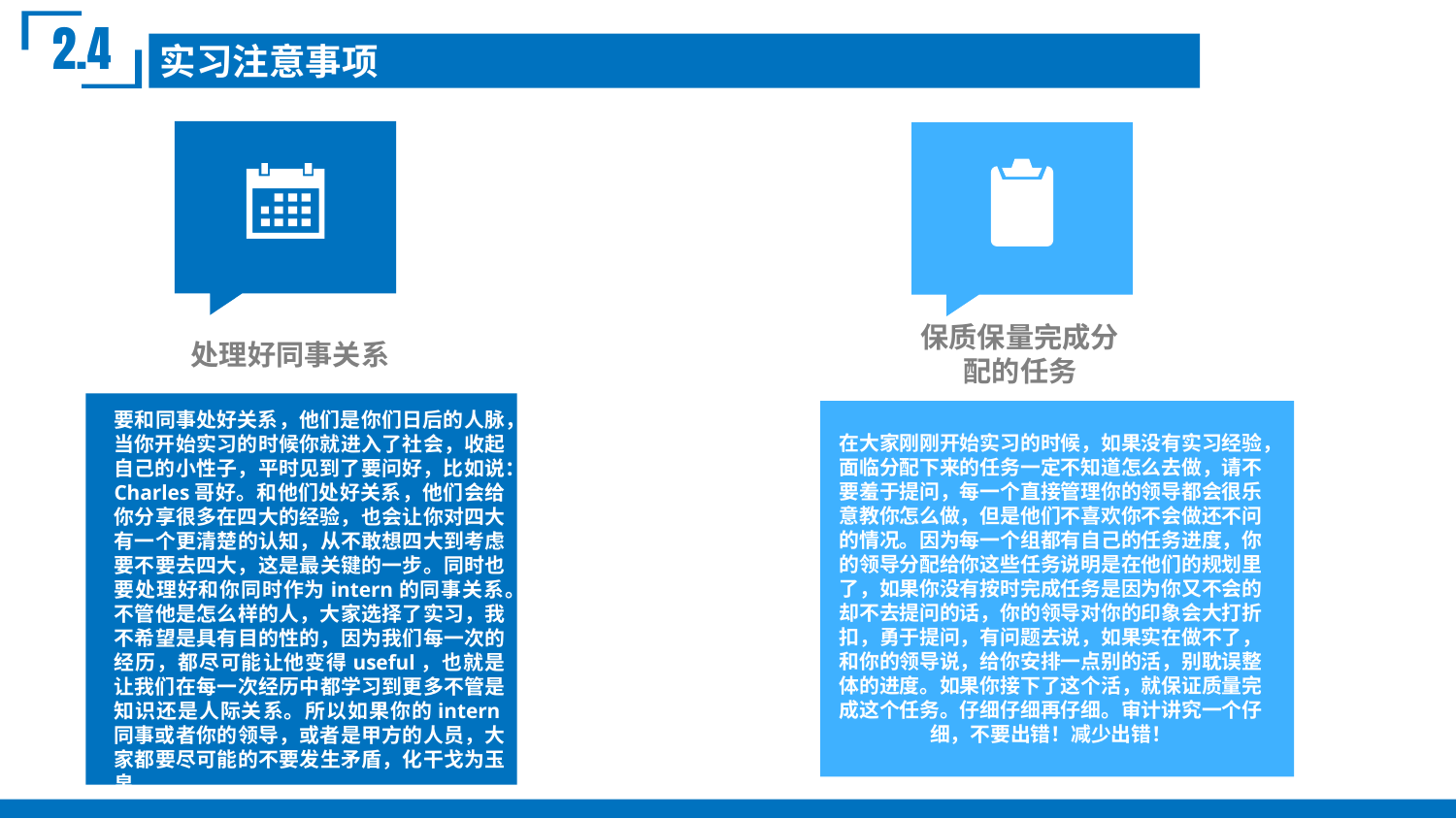

2.4
实习注意事项

保质保量完成分配的任务
处理好同事关系

要和同事处好关系，他们是你们日后的人脉，当你开始实习的时候你就进入了社会，收起自己的小性子，平时见到了要问好，比如说：Charles哥好。和他们处好关系，他们会给你分享很多在四大的经验，也会让你对四大有一个更清楚的认知，从不敢想四大到考虑要不要去四大，这是最关键的一步。同时也要处理好和你同时作为intern的同事关系。不管他是怎么样的人，大家选择了实习，我不希望是具有目的性的，因为我们每一次的经历，都尽可能让他变得useful，也就是让我们在每一次经历中都学习到更多不管是知识还是人际关系。所以如果你的intern同事或者你的领导，或者是甲方的人员，大家都要尽可能的不要发生矛盾，化干戈为玉帛。

在大家刚刚开始实习的时候，如果没有实习经验，面临分配下来的任务一定不知道怎么去做，请不要羞于提问，每一个直接管理你的领导都会很乐意教你怎么做，但是他们不喜欢你不会做还不问的情况。因为每一个组都有自己的任务进度，你的领导分配给你这些任务说明是在他们的规划里了，如果你没有按时完成任务是因为你又不会的却不去提问的话，你的领导对你的印象会大打折扣，勇于提问，有问题去说，如果实在做不了，和你的领导说，给你安排一点别的活，别耽误整体的进度。如果你接下了这个活，就保证质量完成这个任务。仔细仔细再仔细。审计讲究一个仔细，不要出错！减少出错！